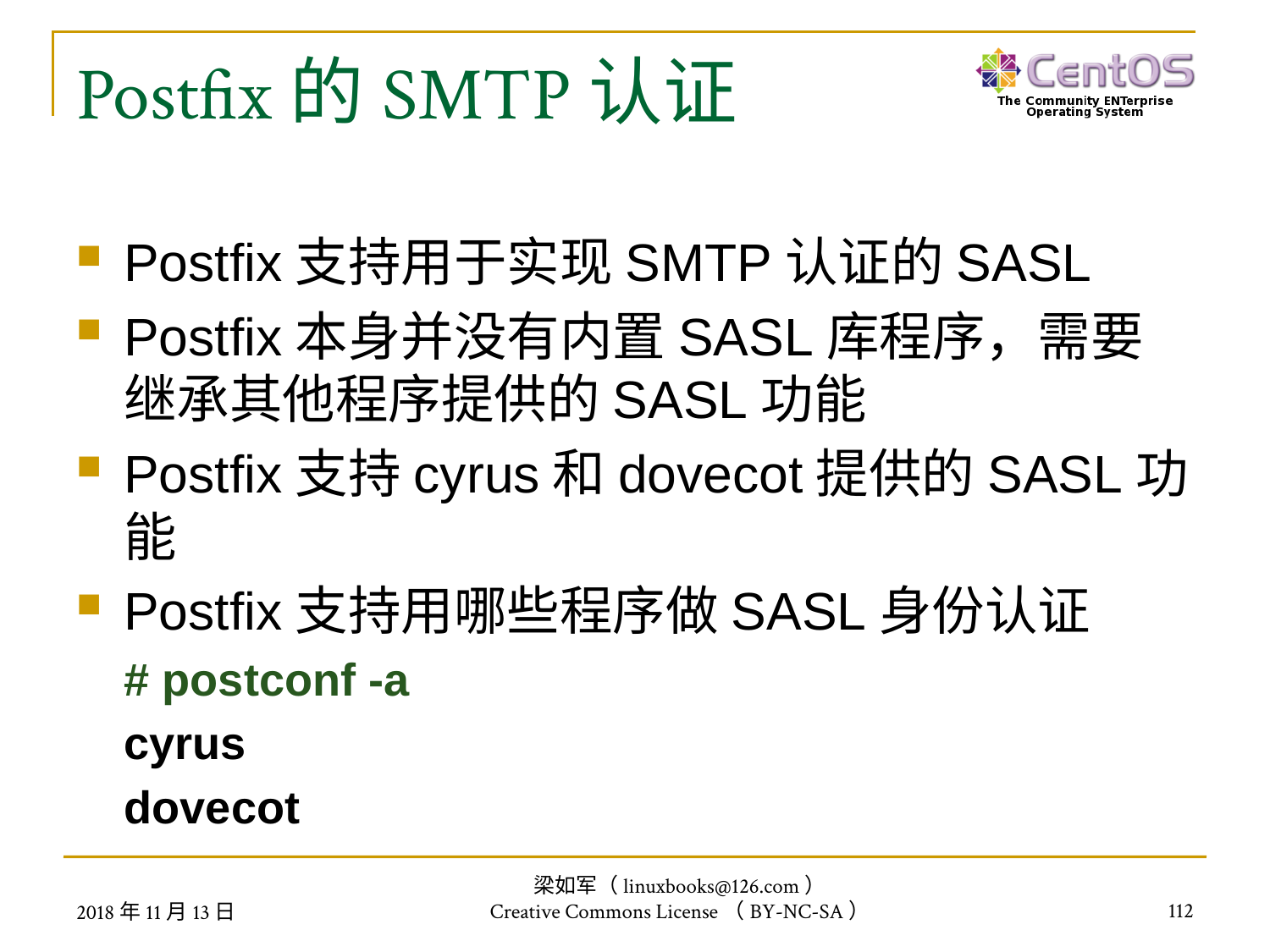

# Postfix的SMTP认证
Postfix支持用于实现SMTP认证的SASL
Postfix本身并没有内置SASL库程序，需要继承其他程序提供的SASL功能
Postfix支持cyrus和dovecot提供的SASL功能
Postfix支持用哪些程序做SASL身份认证
# postconf -a
cyrus
dovecot
梁如军（linuxbooks@126.com）
Creative Commons License（BY-NC-SA）
2018年11月13日
112